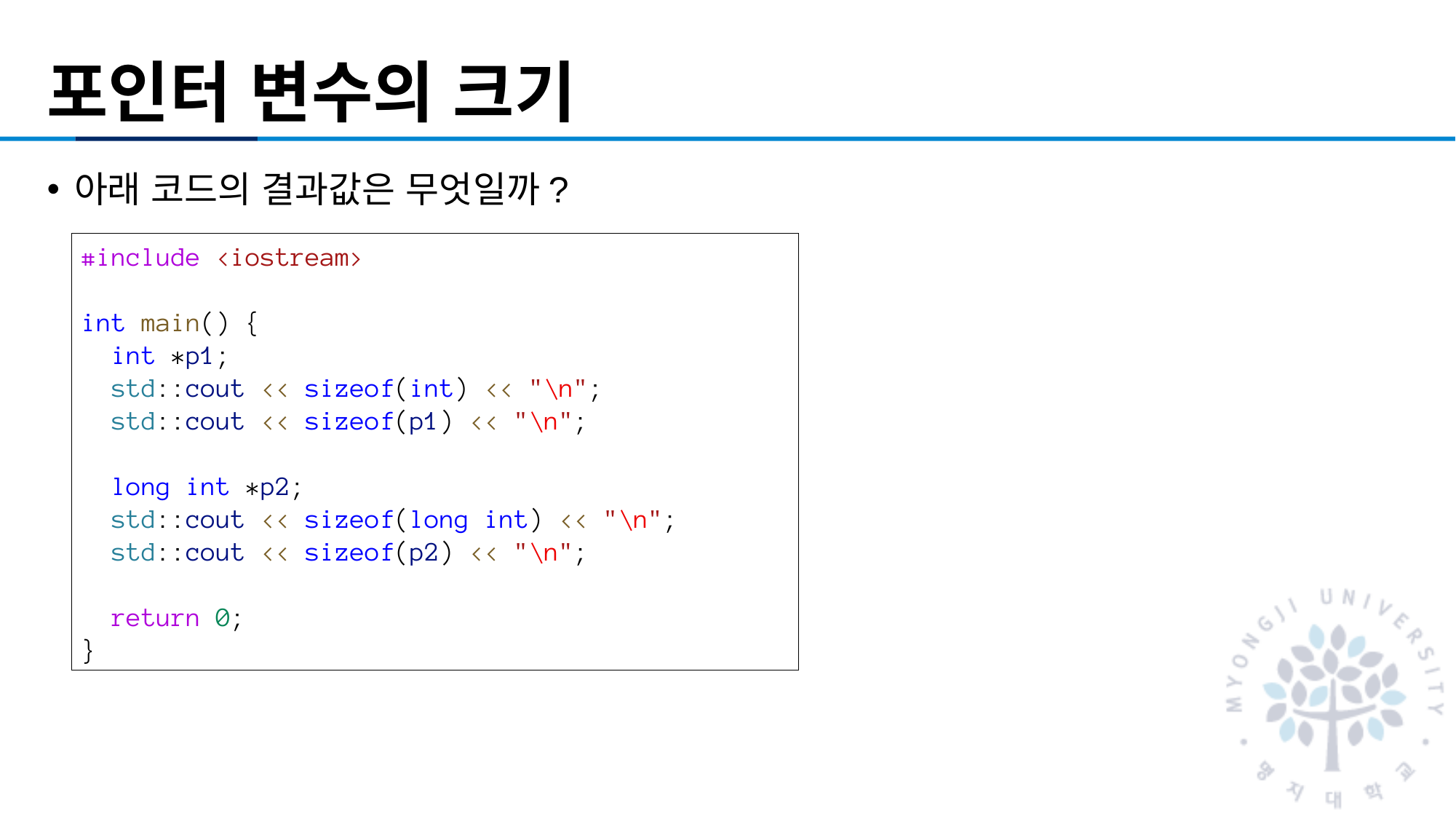

# 포인터 변수의 크기
아래 코드의 결과값은 무엇일까?
#include <iostream>
int main() {
  int *p1;
  std::cout << sizeof(int) << "\n";
  std::cout << sizeof(p1) << "\n";
  long int *p2;
  std::cout << sizeof(long int) << "\n";
  std::cout << sizeof(p2) << "\n";
  return 0;
}